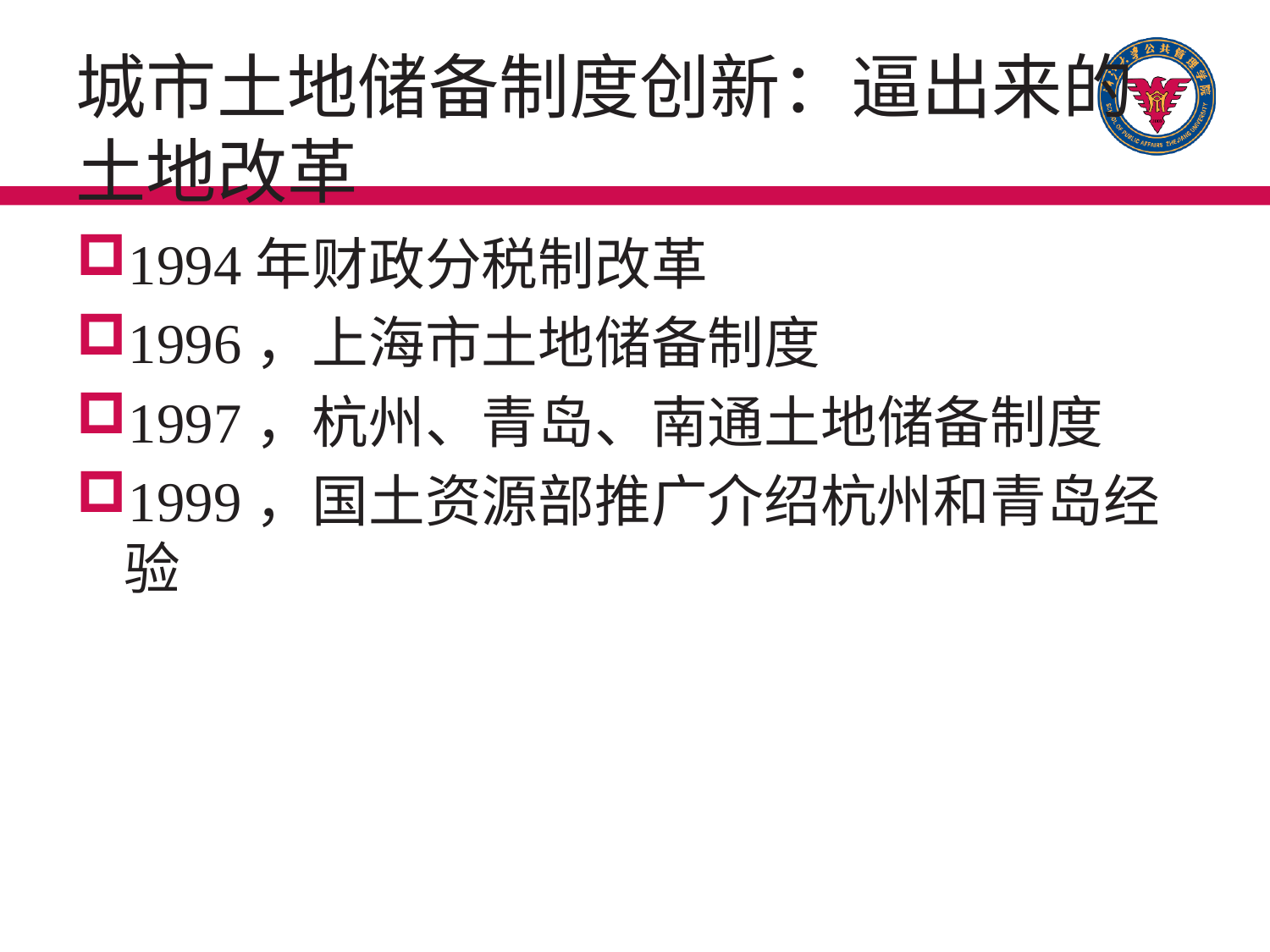

# 城市土地储备制度创新：逼出来的土地改革
1994年财政分税制改革
1996，上海市土地储备制度
1997，杭州、青岛、南通土地储备制度
1999，国土资源部推广介绍杭州和青岛经验